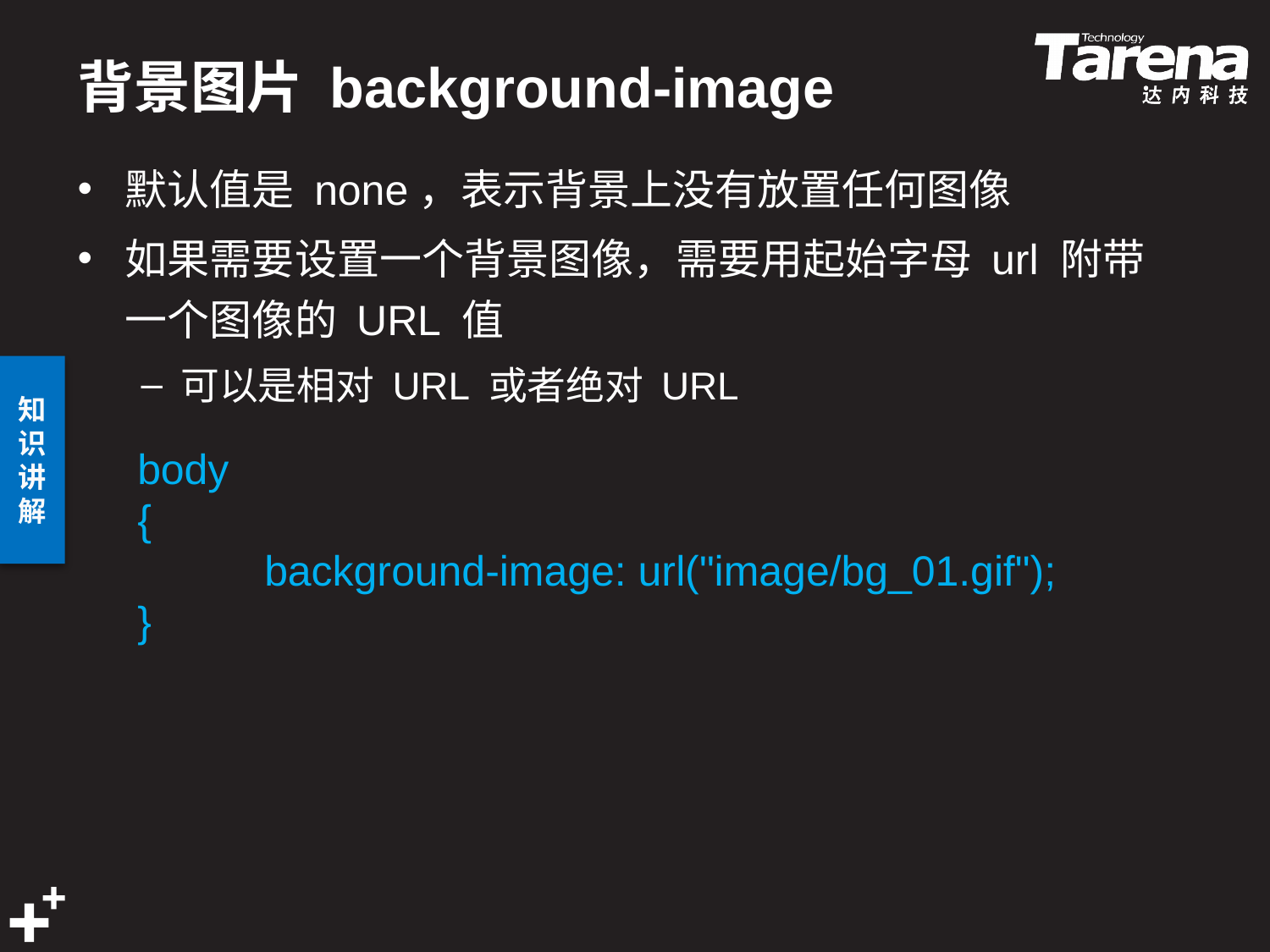

# 背景图片 background-image
默认值是 none，表示背景上没有放置任何图像
如果需要设置一个背景图像，需要用起始字母 url 附带一个图像的 URL 值
可以是相对 URL 或者绝对 URL
body
{
	background-image: url("image/bg_01.gif");
}